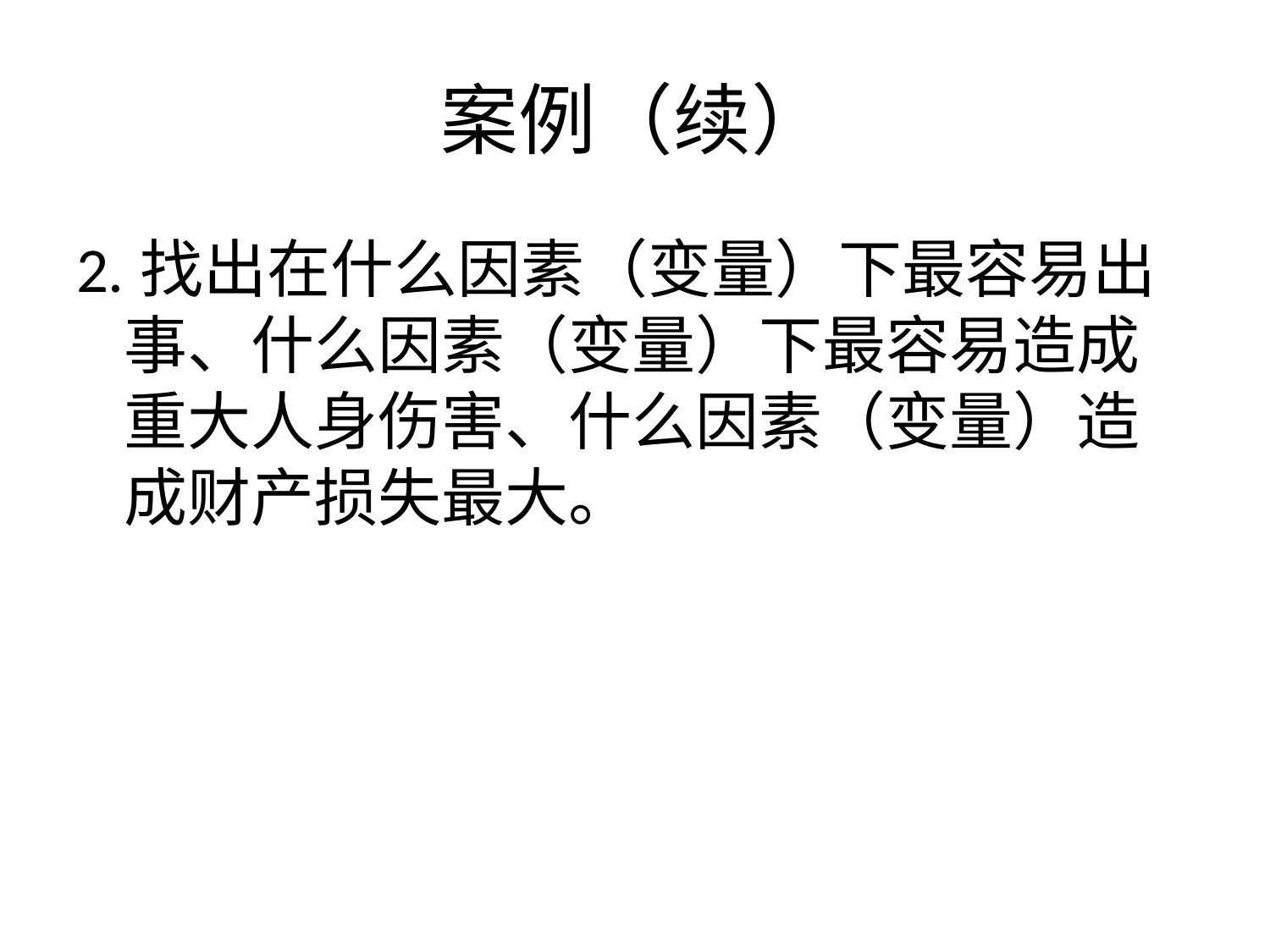

# 案例（续）
2.找出在什么因素（变量）下最容易出事、什么因素（变量）下最容易造成重大人身伤害、什么因素（变量）造成财产损失最大。